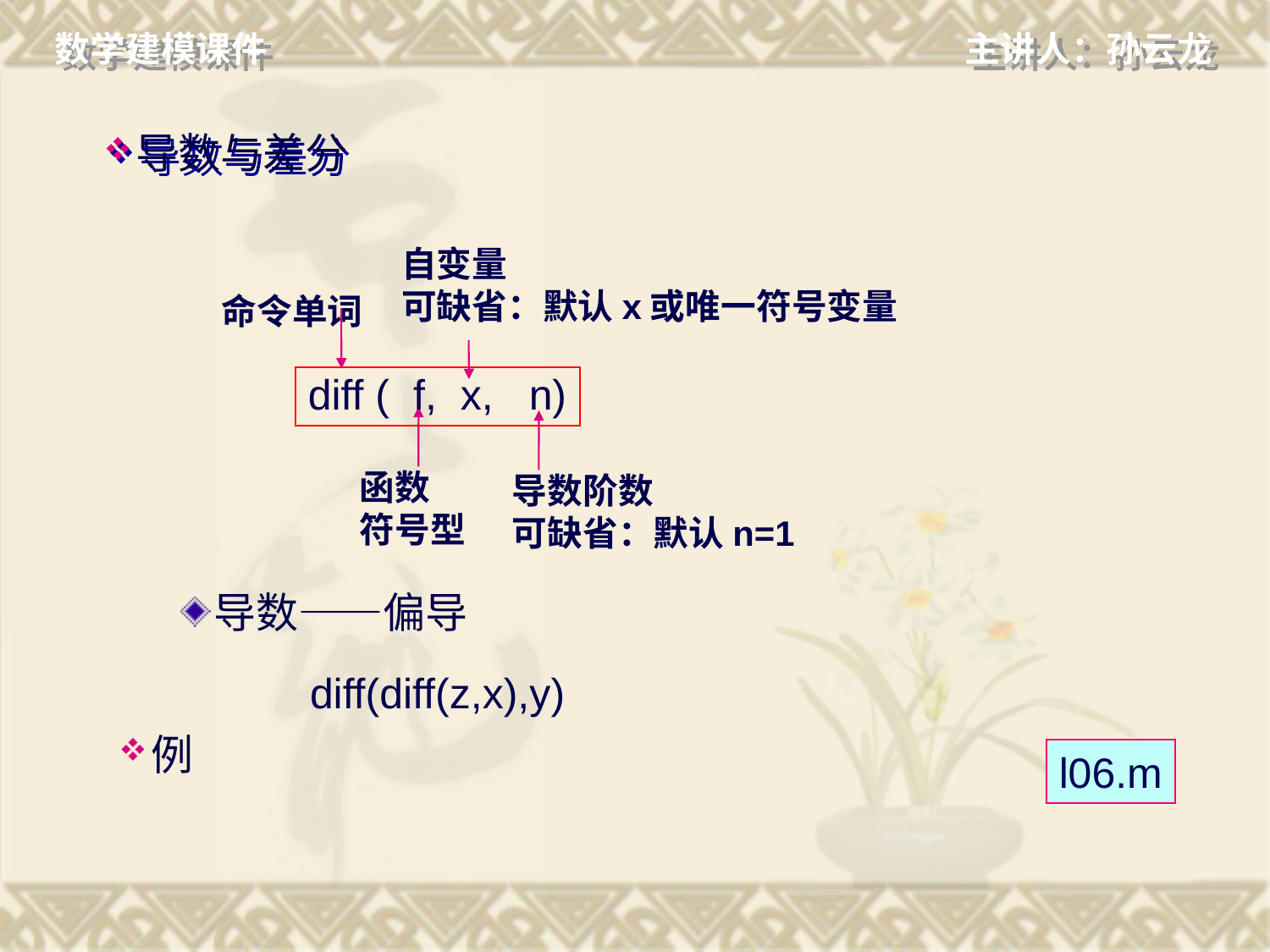

# 导数与差分
自变量
可缺省：默认x或唯一符号变量
命令单词

diff (  f,  x,   n)

函数
符号型
导数阶数
可缺省：默认n=1
导数——偏导

例
diff(diff(z,x),y)
l06.m